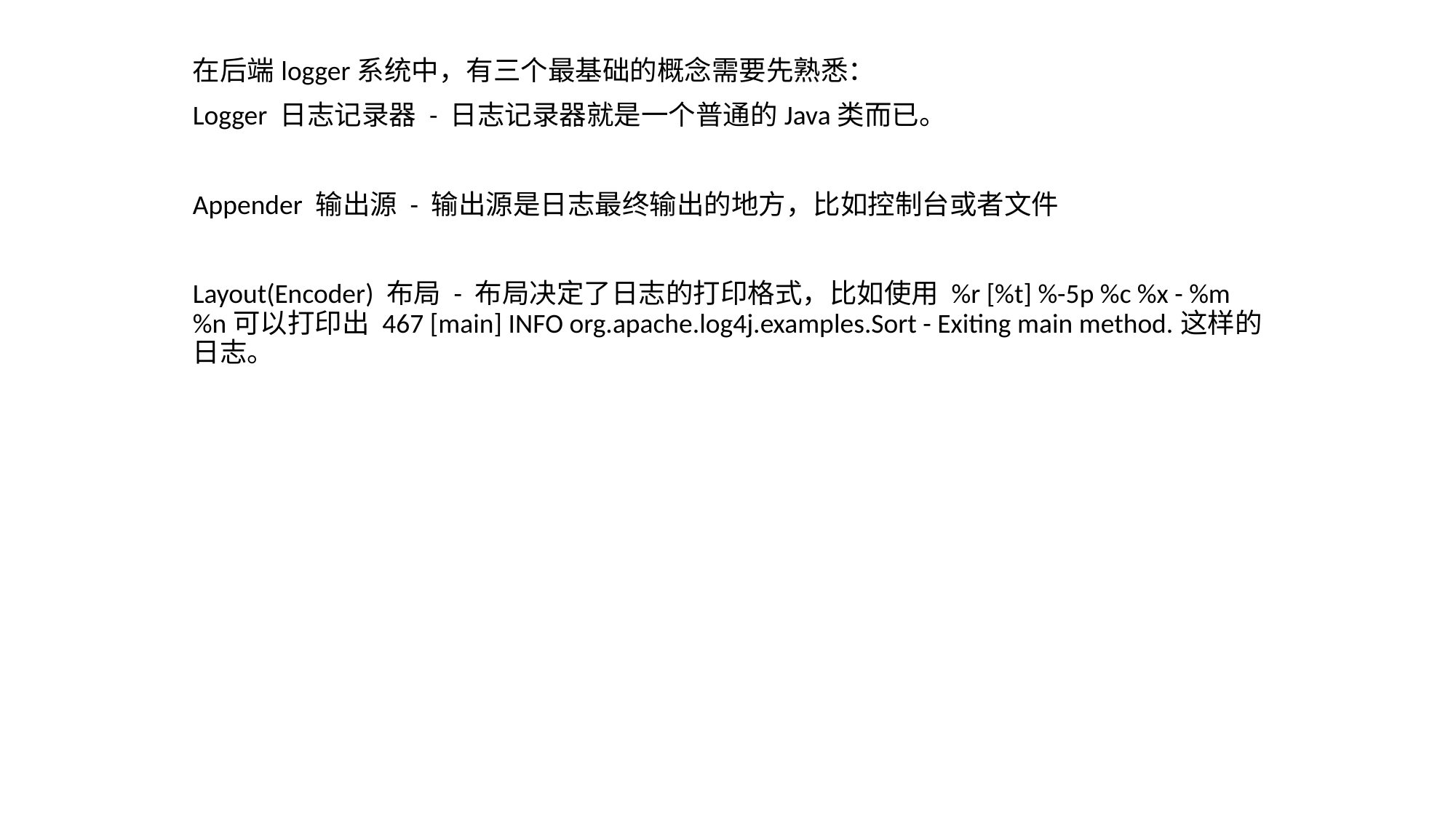

在后端logger系统中，有三个最基础的概念需要先熟悉：
Logger 日志记录器 - 日志记录器就是一个普通的Java类而已。

Appender 输出源 - 输出源是日志最终输出的地方，比如控制台或者文件

Layout(Encoder) 布局 - 布局决定了日志的打印格式，比如使用 %r [%t] %-5p %c %x - %m%n可以打印出 467 [main] INFO org.apache.log4j.examples.Sort - Exiting main method.这样的日志。